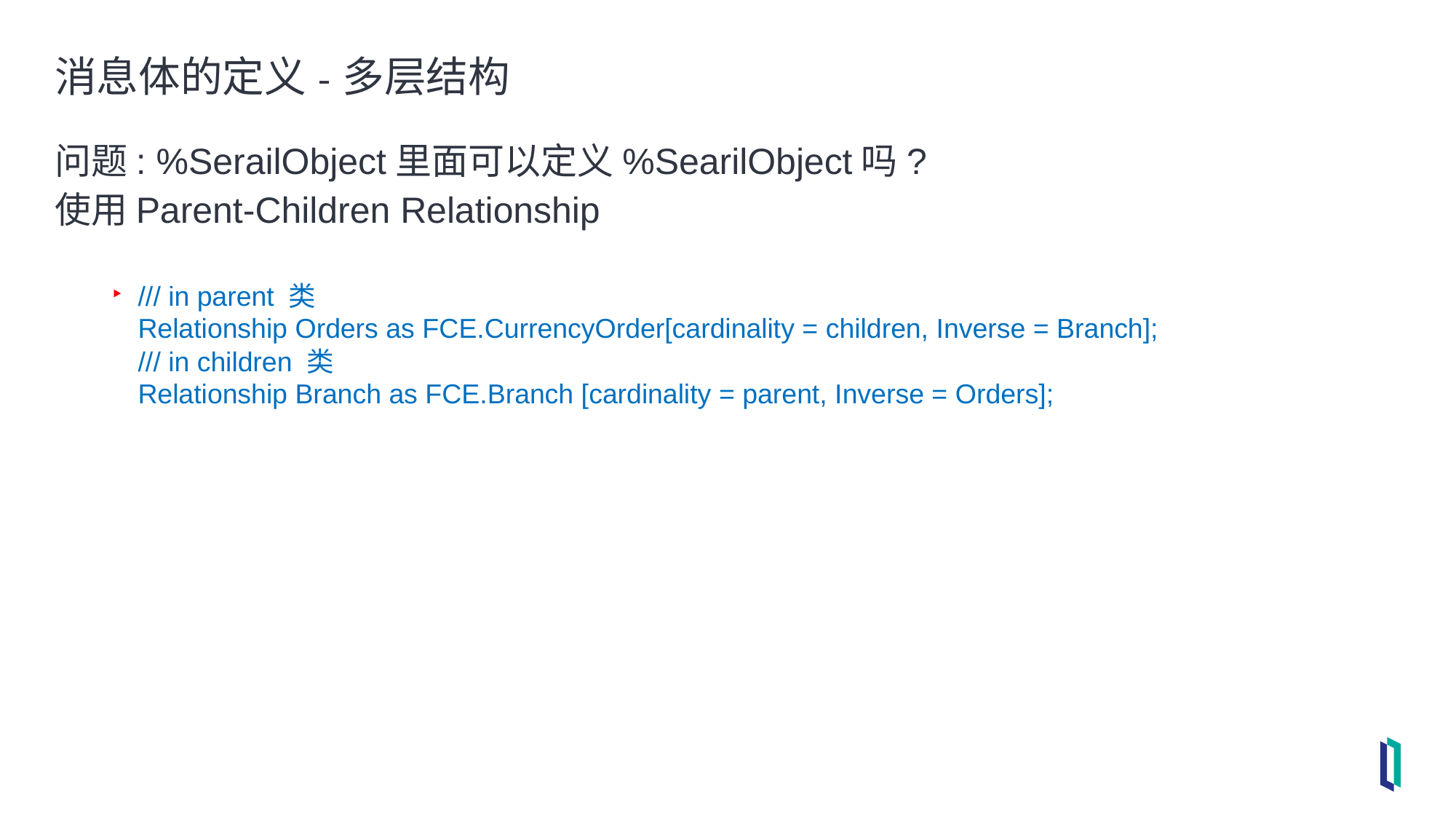

# 消息体的定义-多层结构
问题: %SerailObject里面可以定义%SearilObject吗?
使用Parent-Children Relationship

/// in parent 类
Relationship Orders as FCE.CurrencyOrder[cardinality = children, Inverse = Branch];
/// in children 类
Relationship Branch as FCE.Branch [cardinality = parent, Inverse = Orders];